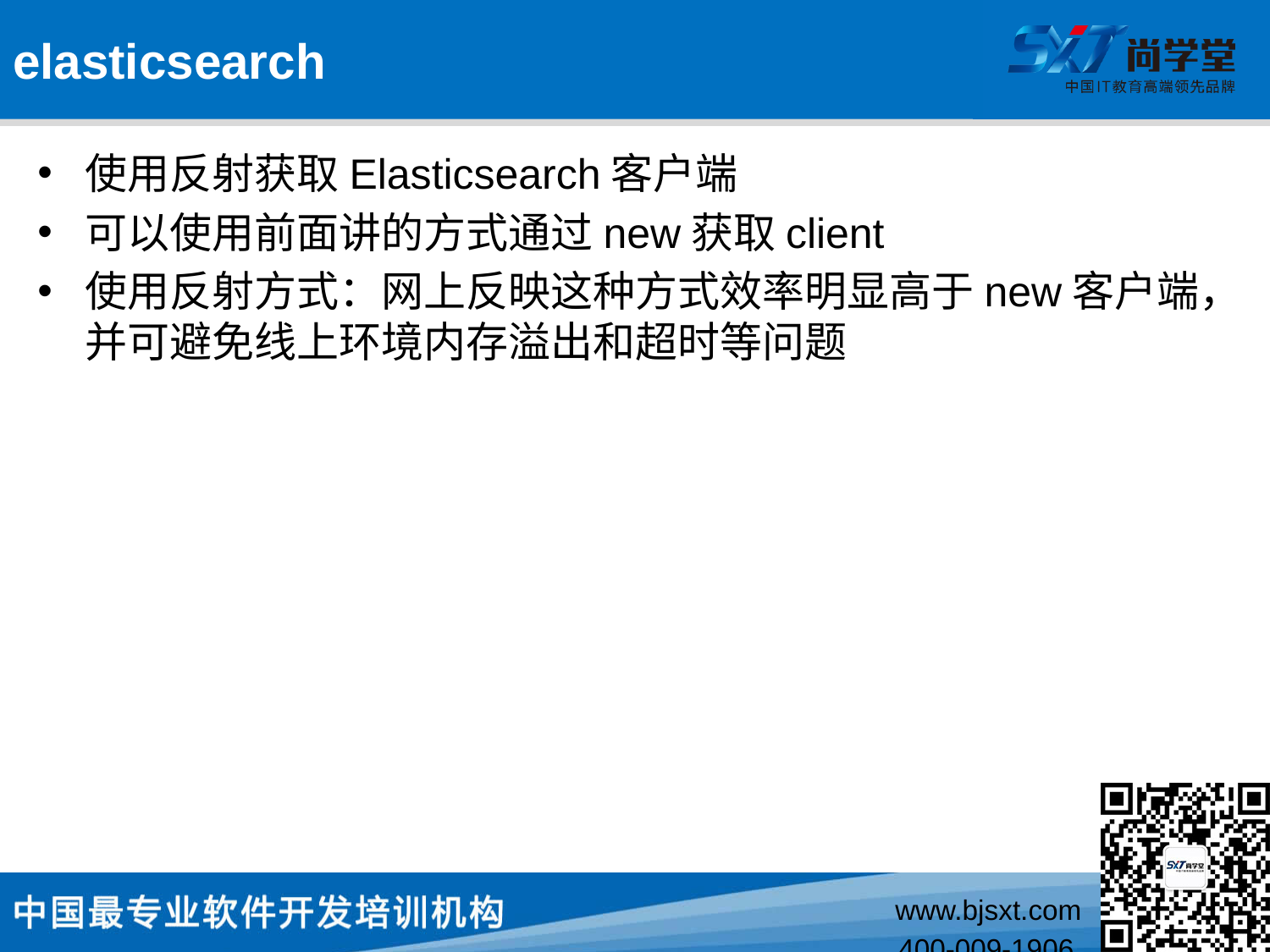

# elasticsearch
使用反射获取Elasticsearch客户端
可以使用前面讲的方式通过new获取client
使用反射方式：网上反映这种方式效率明显高于new客户端，并可避免线上环境内存溢出和超时等问题